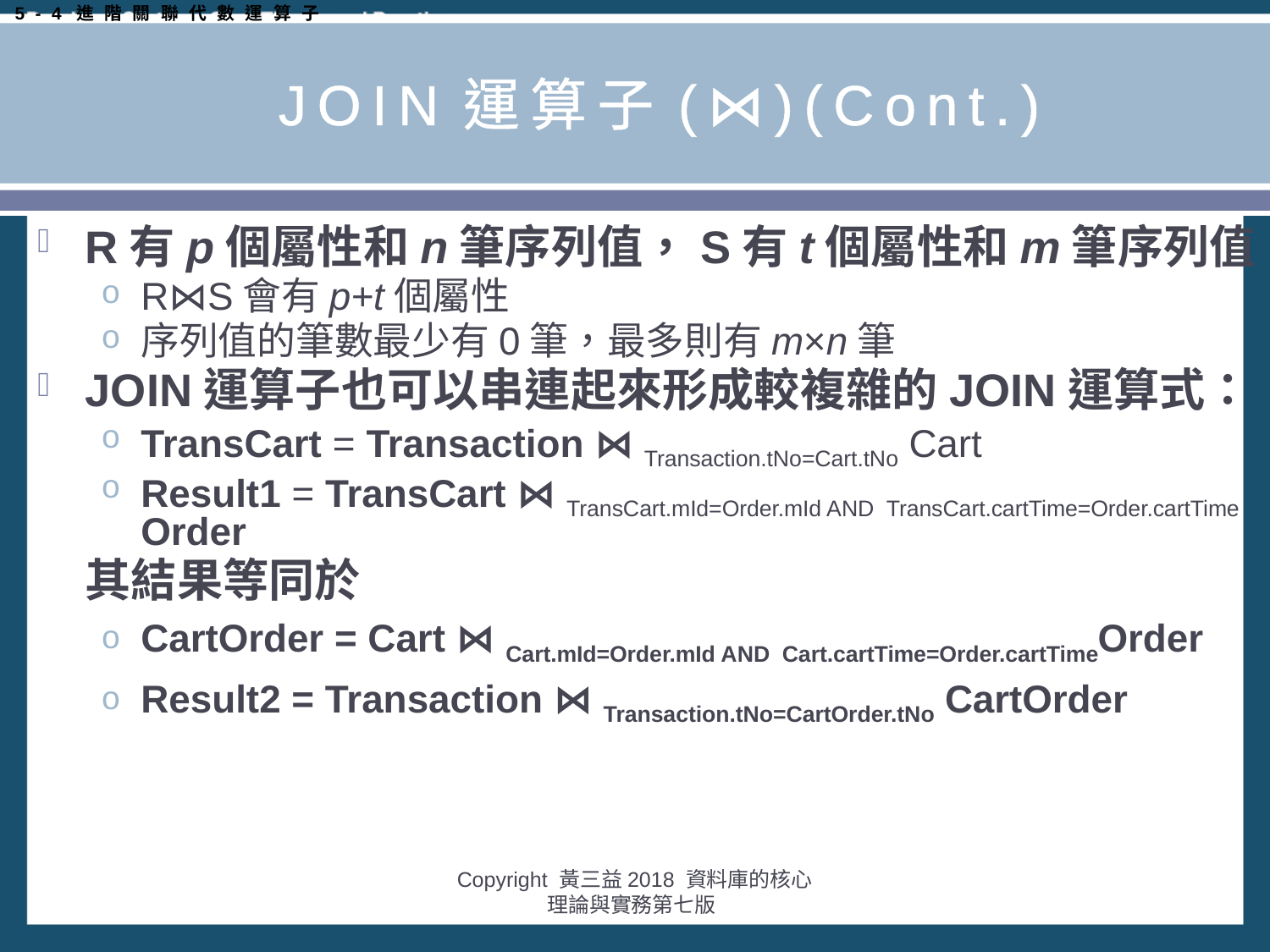

5-4進階關聯代數運算子
# JOIN運算子(⋈)(Cont.)
R有p個屬性和n筆序列值，S有t個屬性和m筆序列值
R⋈S會有p+t個屬性
序列值的筆數最少有0筆，最多則有m×n筆
JOIN運算子也可以串連起來形成較複雜的JOIN運算式：
TransCart = Transaction ⋈ Transaction.tNo=Cart.tNo Cart
Result1 = TransCart ⋈ TransCart.mId=Order.mId AND  TransCart.cartTime=Order.cartTime Order
	其結果等同於
CartOrder = Cart ⋈ Cart.mId=Order.mId AND  Cart.cartTime=Order.cartTimeOrder
Result2 = Transaction ⋈ Transaction.tNo=CartOrder.tNo CartOrder

Copyright 黃三益2018 資料庫的核心理論與實務第七版